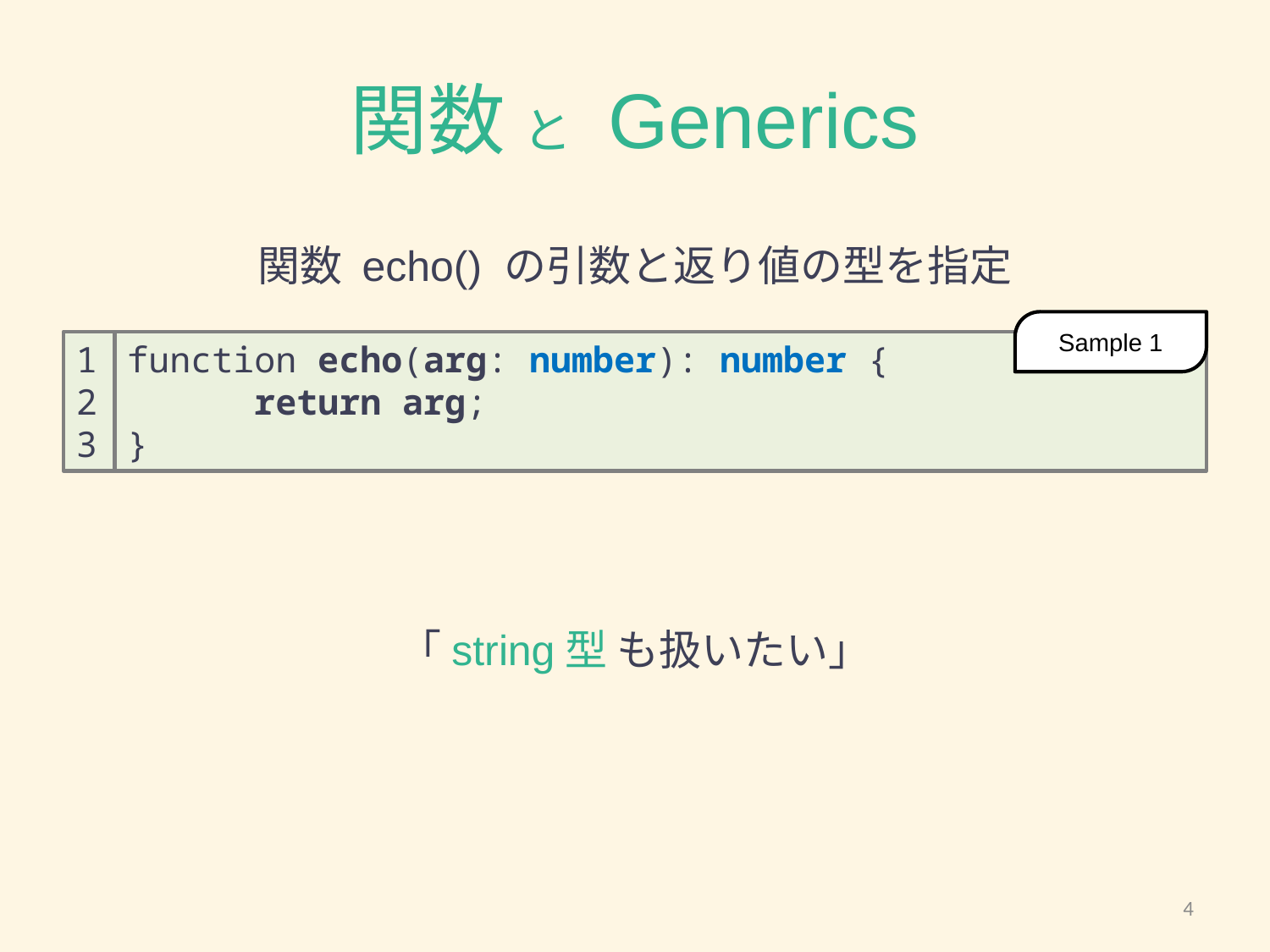

# 関数 と Generics
関数 echo() の引数と返り値の型を指定
Sample 1
1
2
3
function echo(arg: number): number {
	return arg;
}
「string型 も扱いたい」
4